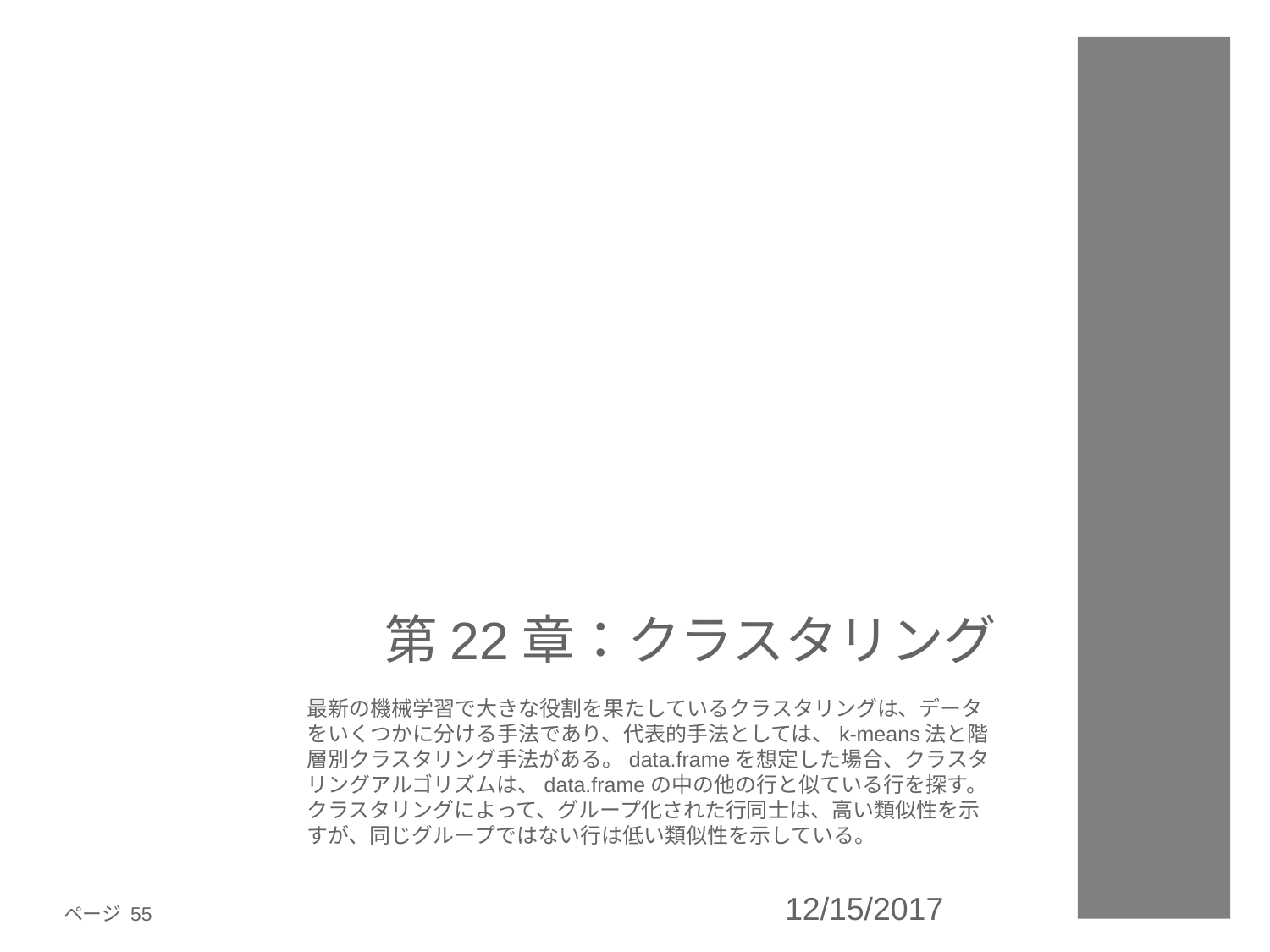

# 第22章：クラスタリング

最新の機械学習で大きな役割を果たしているクラスタリングは、データをいくつかに分ける手法であり、代表的手法としては、k-means法と階層別クラスタリング手法がある。data.frameを想定した場合、クラスタリングアルゴリズムは、data.frameの中の他の行と似ている行を探す。クラスタリングによって、グループ化された行同士は、高い類似性を示すが、同じグループではない行は低い類似性を示している。

12/15/2017